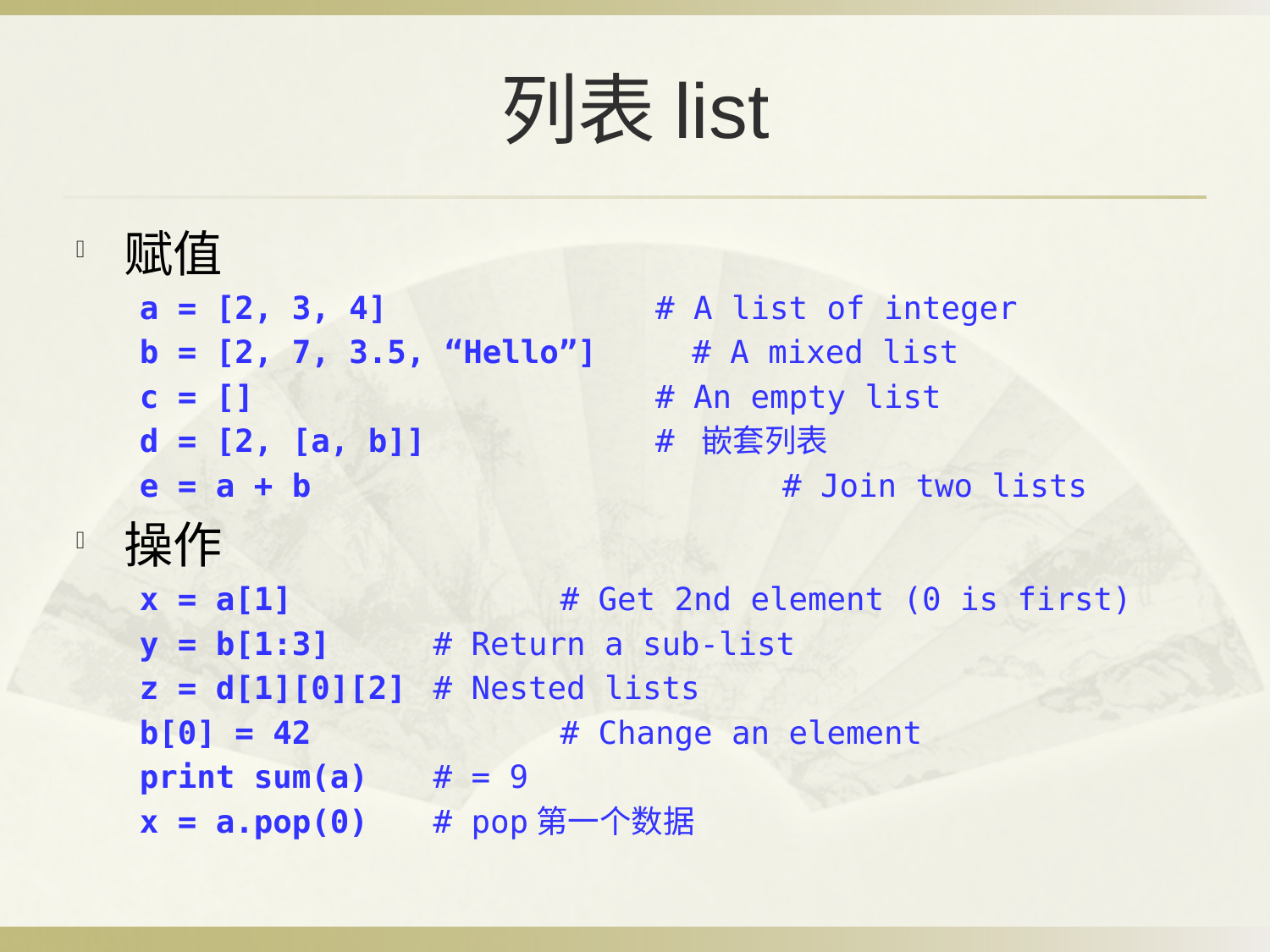

# 列表list
赋值
a = [2, 3, 4]		     # A list of integer
b = [2, 7, 3.5, “Hello”]     # A mixed list
c = []			     # An empty list
d = [2, [a, b]]		     # 嵌套列表
e = a + b			     # Join two lists
操作
x = a[1] 		# Get 2nd element (0 is first)
y = b[1:3] 	# Return a sub-list
z = d[1][0][2] 	# Nested lists
b[0] = 42 		# Change an element
print sum(a)	# = 9
x = a.pop(0)	# pop第一个数据